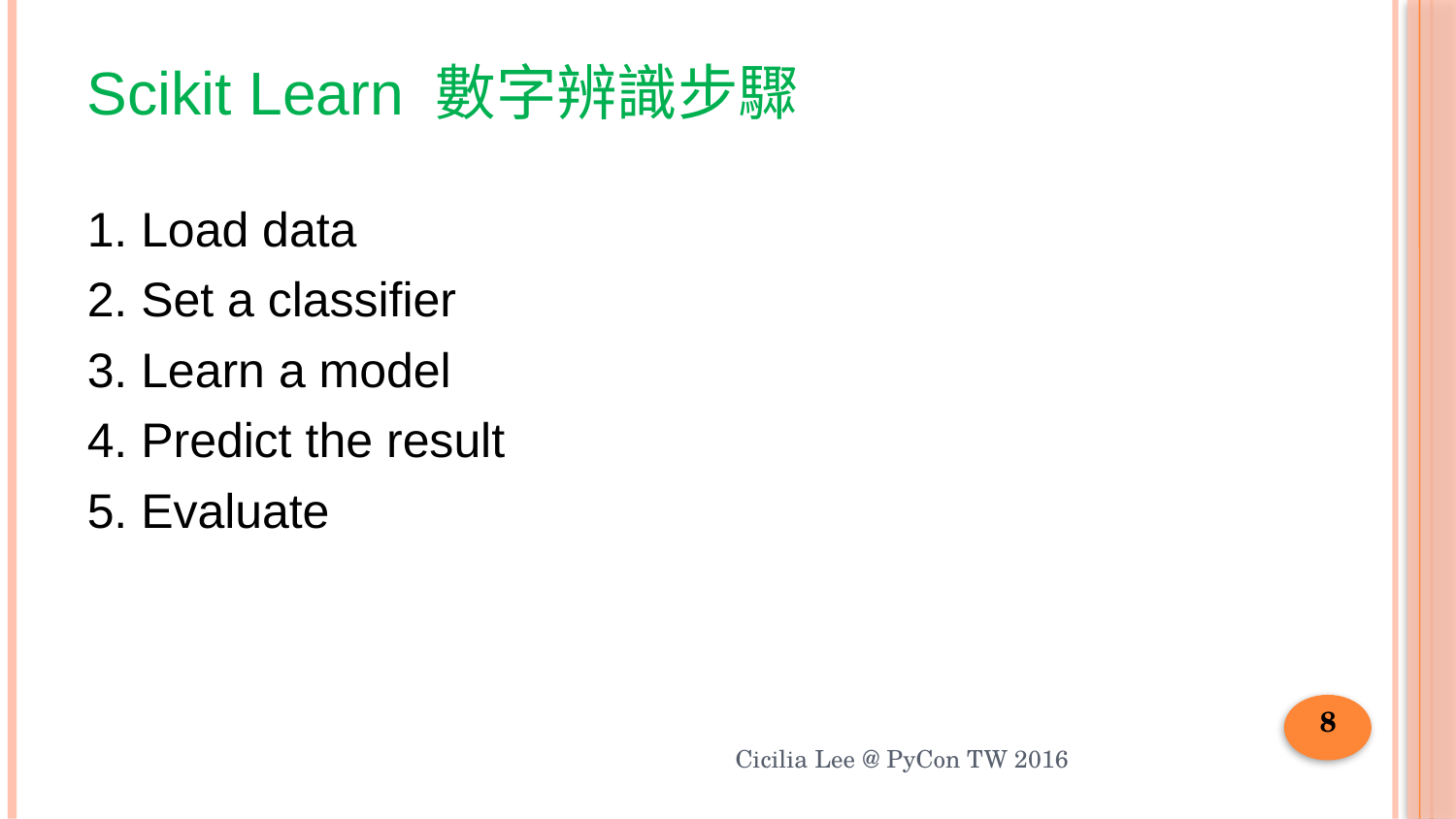

# Scikit Learn 數字辨識步驟
1. Load data
2. Set a classifier
3. Learn a model
4. Predict the result
5. Evaluate

8
Cicilia Lee @ PyCon TW 2016